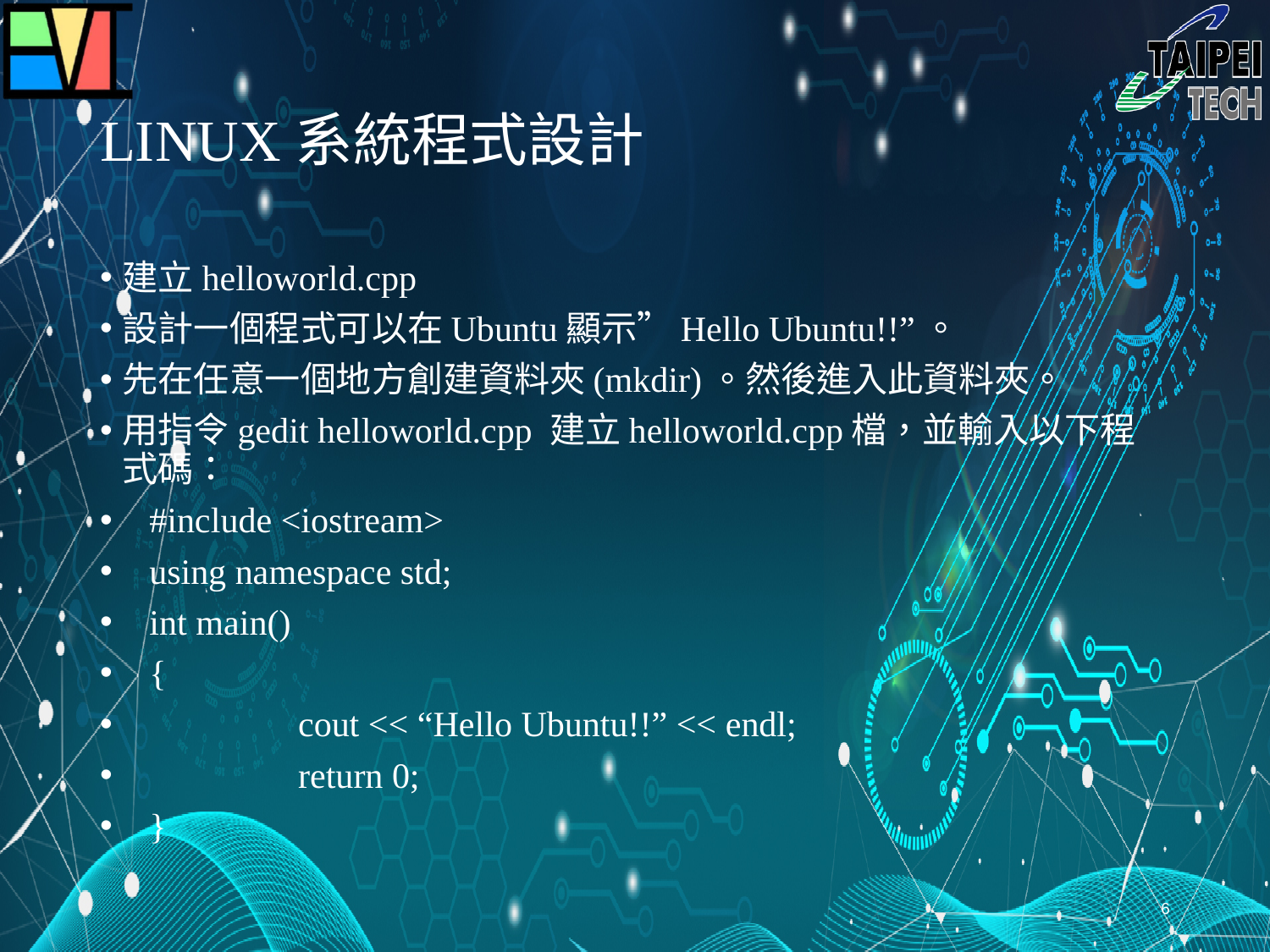

# LINUX系統程式設計
建立helloworld.cpp
設計一個程式可以在Ubuntu顯示”Hello Ubuntu!!”。
先在任意一個地方創建資料夾(mkdir)。然後進入此資料夾。
用指令gedit helloworld.cpp 建立helloworld.cpp檔，並輸入以下程式碼：
   #include <iostream>
   using namespace std;
   int main()
   {
	      cout << “Hello Ubuntu!!” << endl;
	      return 0;
   }
6